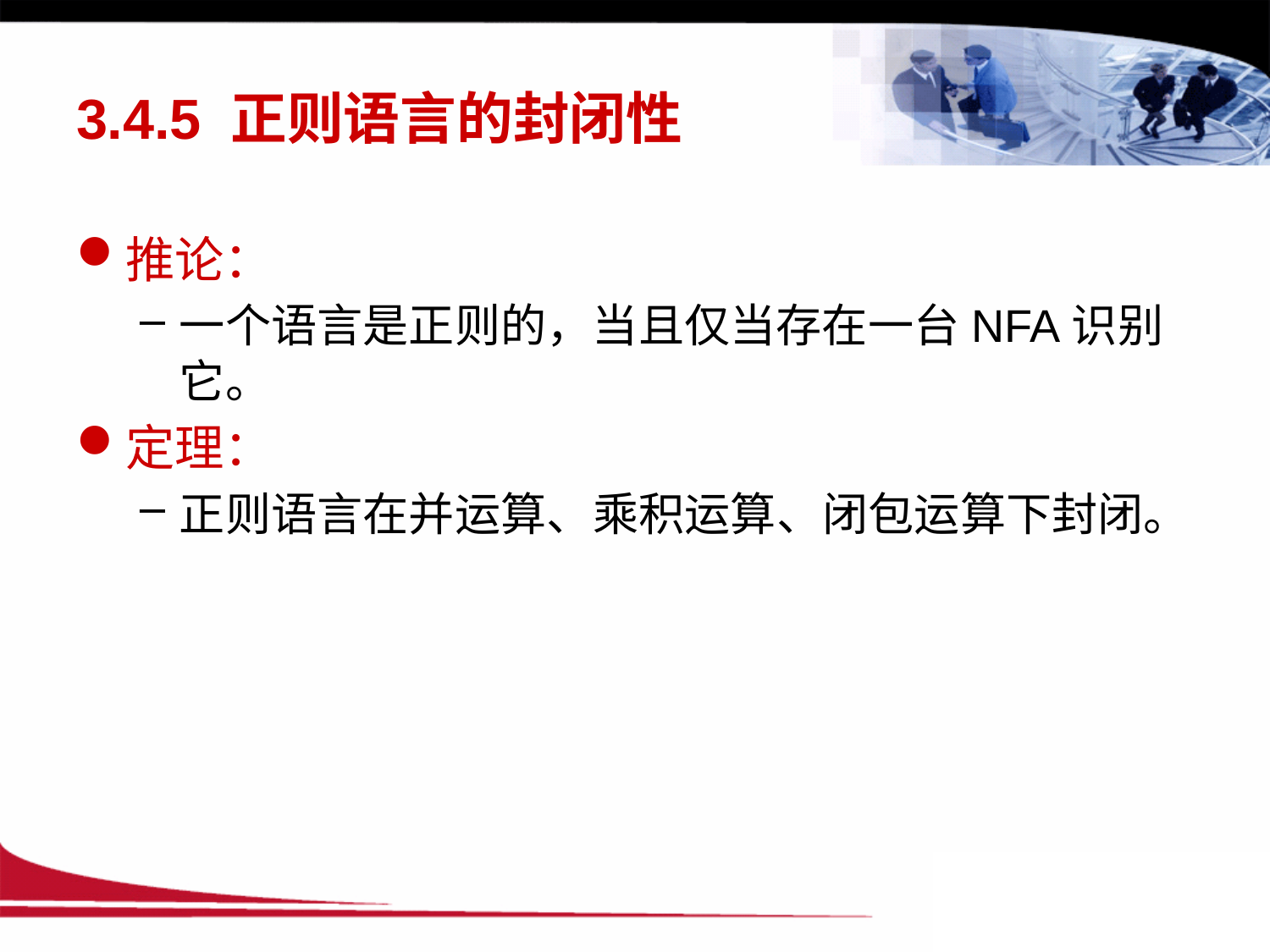

# 3.4.5 正则语言的封闭性
推论：
一个语言是正则的，当且仅当存在一台NFA识别它。
定理：
正则语言在并运算、乘积运算、闭包运算下封闭。